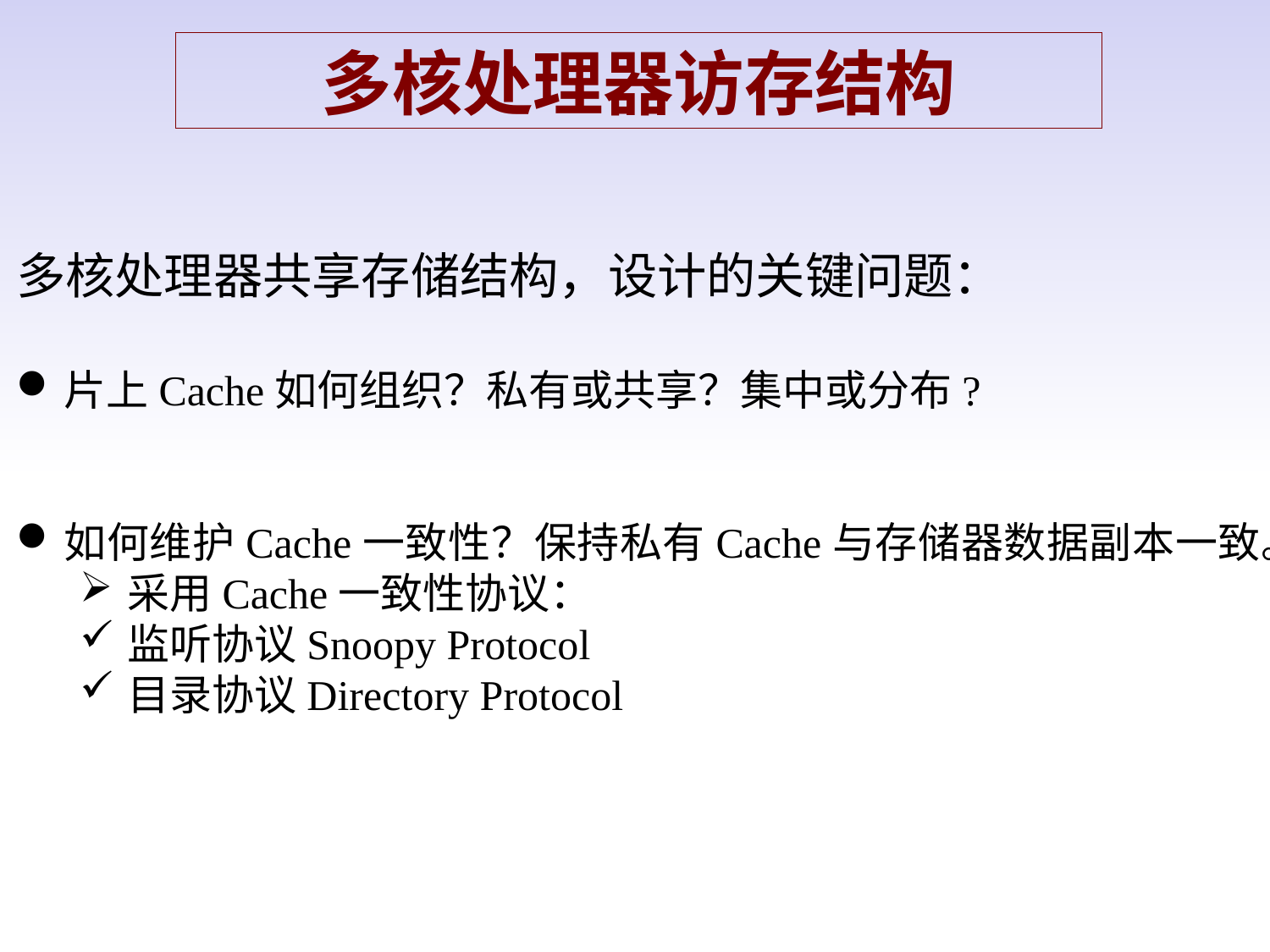

多核处理器访存结构
多核处理器共享存储结构，设计的关键问题：

片上Cache如何组织？私有或共享？集中或分布?

如何维护Cache一致性？保持私有Cache与存储器数据副本一致。
采用Cache一致性协议：
监听协议Snoopy Protocol
目录协议Directory Protocol